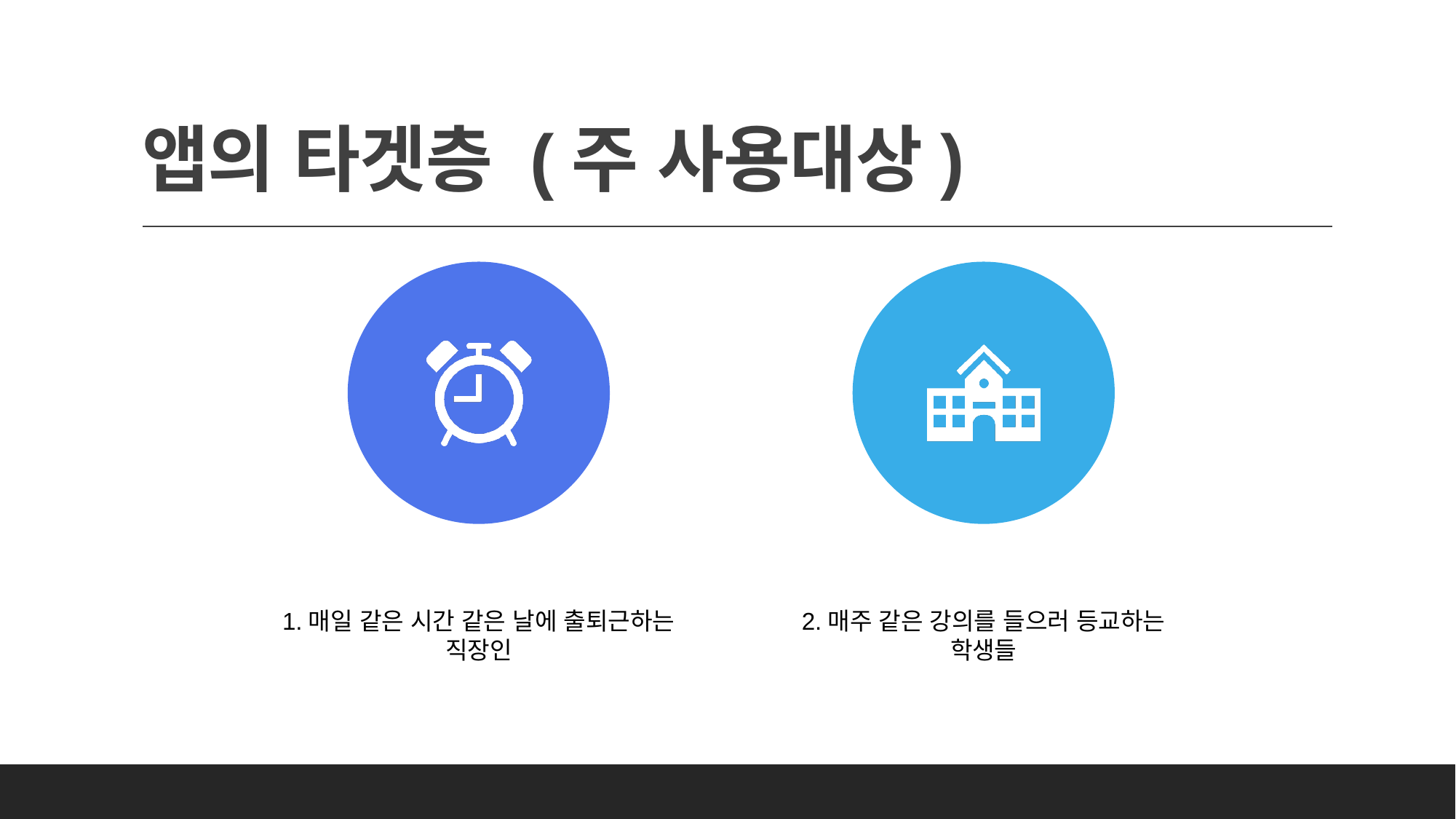

# 앱의 타겟층 (주 사용대상)
1.매일 같은 시간 같은 날에 출퇴근하는 직장인
2.매주 같은 강의를 들으러 등교하는 학생들